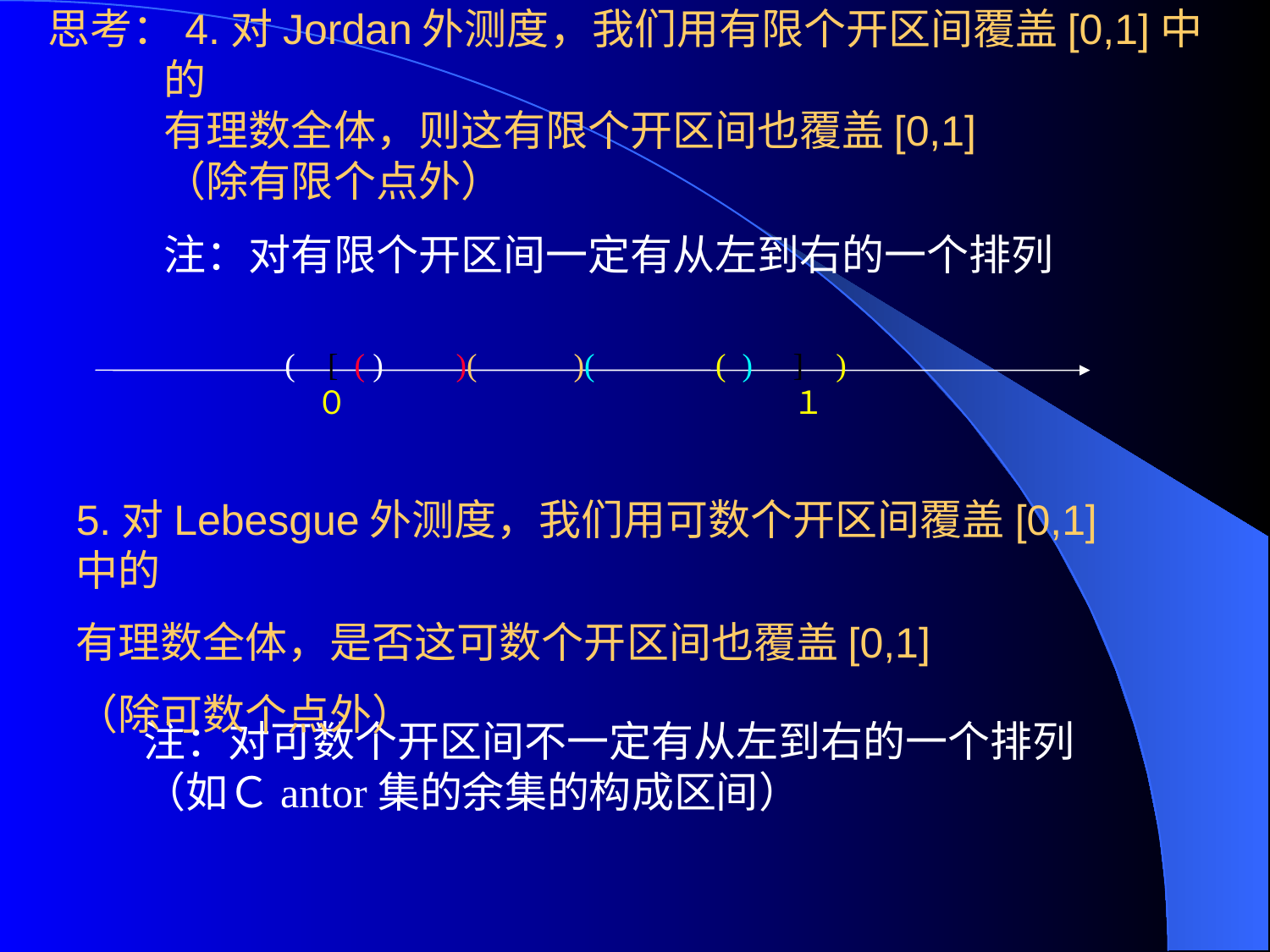

# 思考：4.对Jordan外测度，我们用有限个开区间覆盖[0,1]中的 有理数全体，则这有限个开区间也覆盖[0,1] （除有限个点外）
注：对有限个开区间一定有从左到右的一个排列
(    [  ( )         )(            )(               (  )     ]    )
　０　　　　　　　　　　　　　　１

5.对Lebesgue外测度，我们用可数个开区间覆盖[0,1]中的
有理数全体，是否这可数个开区间也覆盖[0,1]
（除可数个点外）
注：对可数个开区间不一定有从左到右的一个排列
（如Ｃantor集的余集的构成区间）